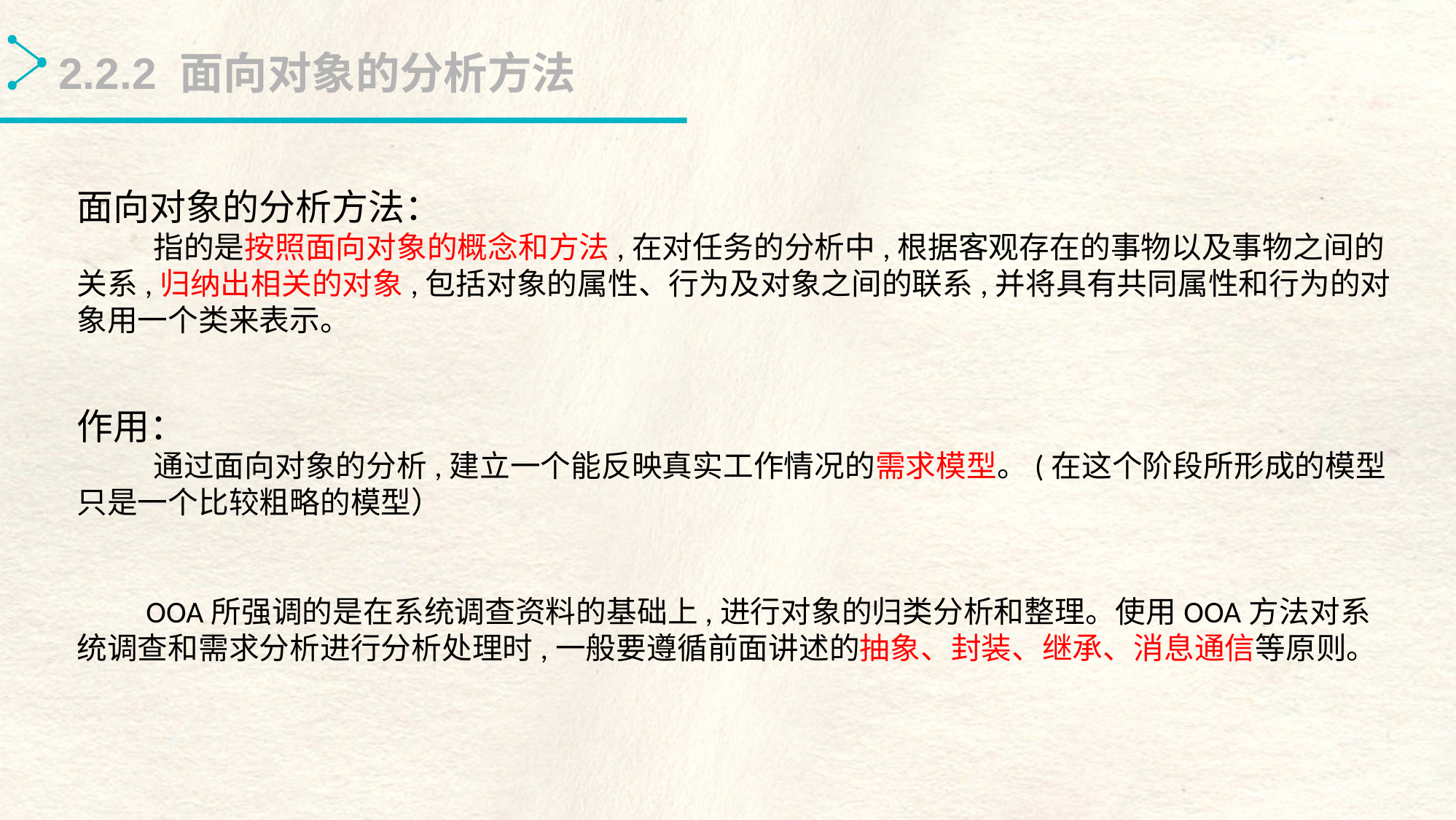

2.2.2 面向对象的分析方法

面向对象的分析方法：
          指的是按照面向对象的概念和方法,在对任务的分析中,根据客观存在的事物以及事物之间的关系,归纳出相关的对象,包括对象的属性、行为及对象之间的联系,并将具有共同属性和行为的对象用一个类来表示。

作用：
          通过面向对象的分析,建立一个能反映真实工作情况的需求模型。(在这个阶段所形成的模型只是一个比较粗略的模型）

          OOA所强调的是在系统调查资料的基础上,进行对象的归类分析和整理。使用OOA方法对系统调查和需求分析进行分析处理时,一般要遵循前面讲述的抽象、封装、继承、消息通信等原则。